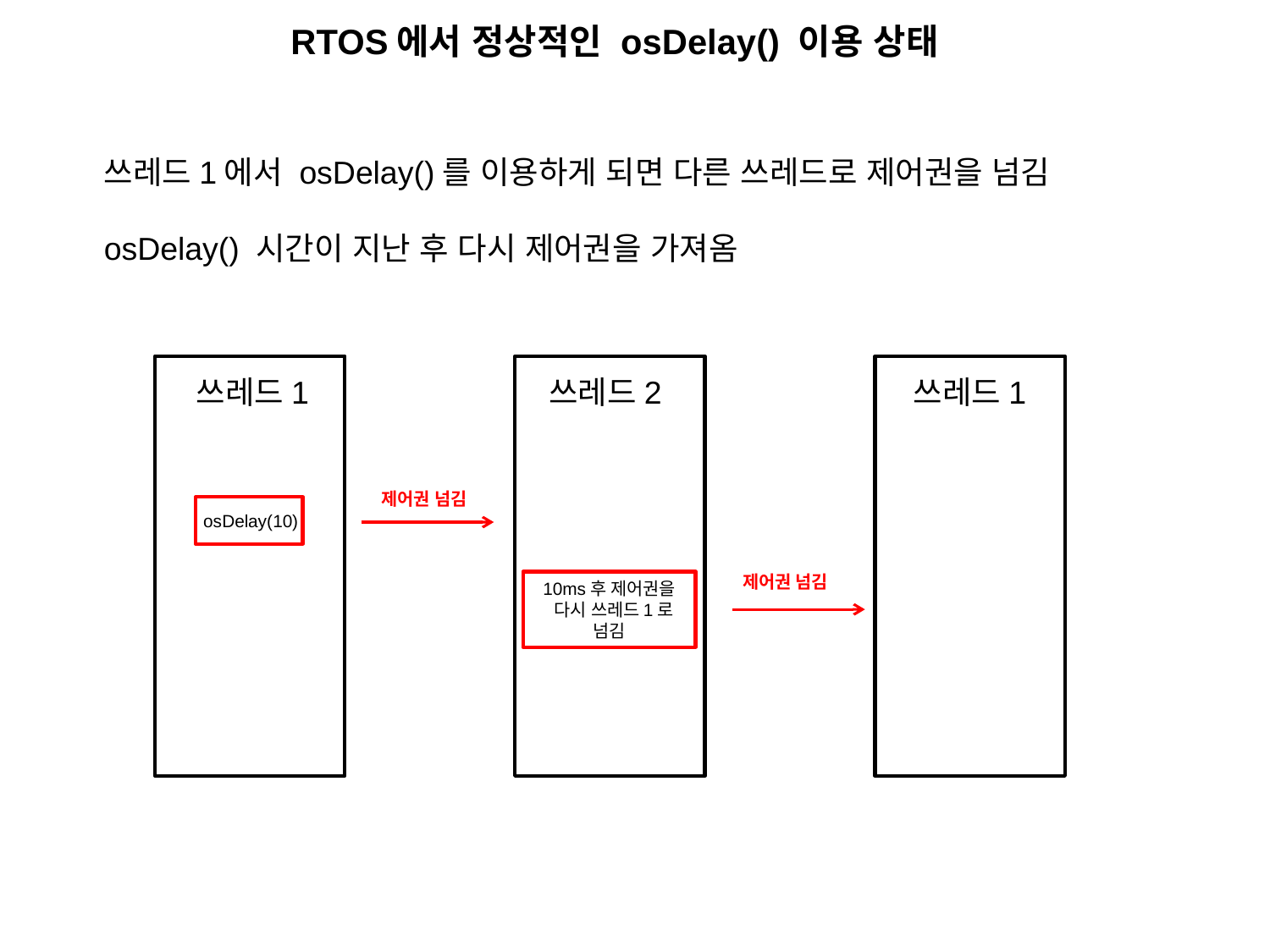

RTOS에서 정상적인 osDelay() 이용 상태
쓰레드1에서 osDelay()를 이용하게 되면 다른 쓰레드로 제어권을 넘김

osDelay() 시간이 지난 후 다시 제어권을 가져옴

쓰레드1
쓰레드2
쓰레드1
제어권 넘김

osDelay(10)
제어권 넘김
10ms후 제어권을
 다시 쓰레드1로 넘김